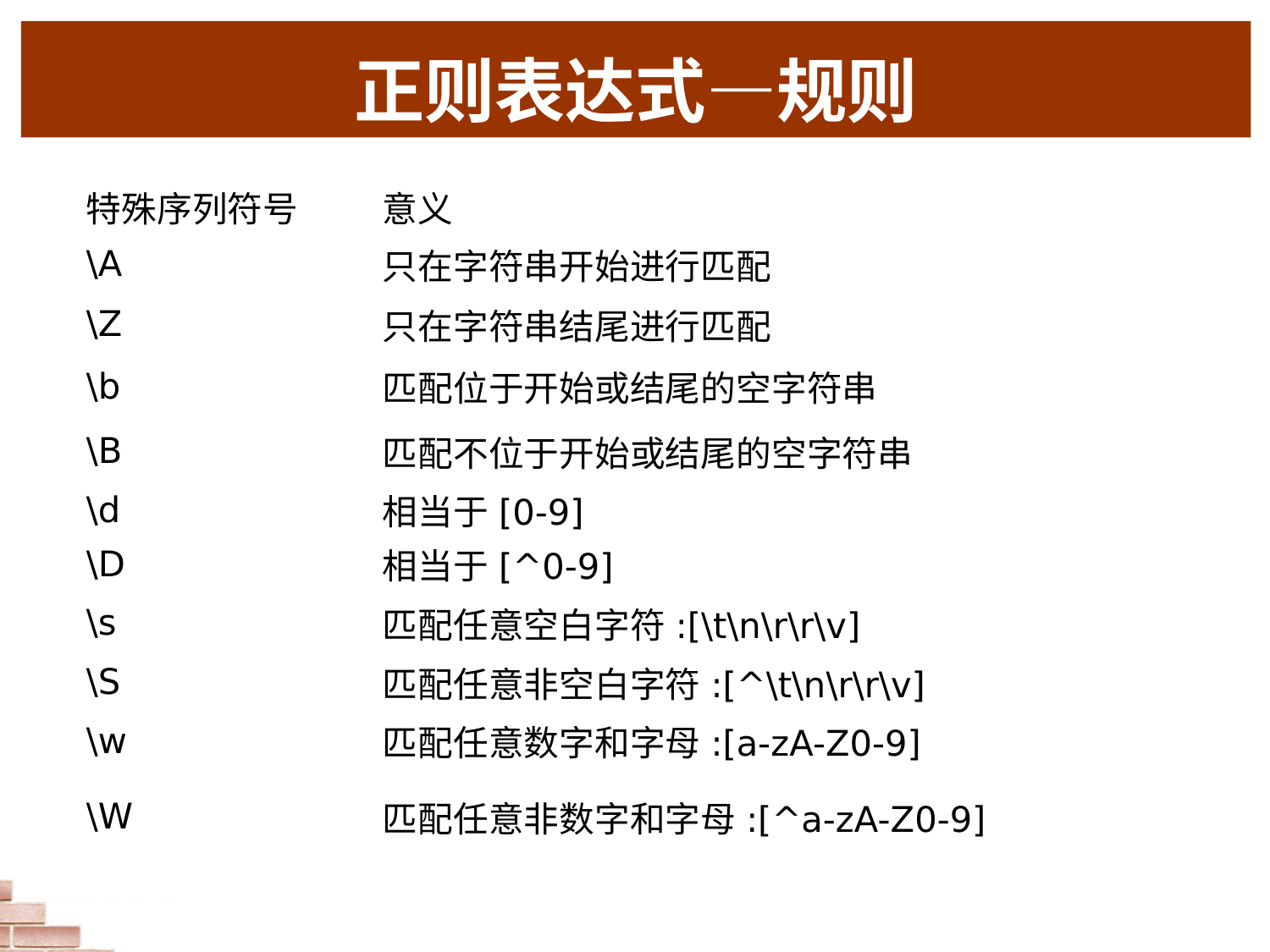

# 正则表达式—规则
| 特殊序列符号 | 意义 |
| --- | --- |
| \A | 只在字符串开始进行匹配 |
| \Z | 只在字符串结尾进行匹配 |
| \b | 匹配位于开始或结尾的空字符串 |
| \B | 匹配不位于开始或结尾的空字符串 |
| \d | 相当于[0-9] |
| \D | 相当于[^0-9] |
| \s | 匹配任意空白字符:[\t\n\r\r\v] |
| \S | 匹配任意非空白字符:[^\t\n\r\r\v] |
| \w | 匹配任意数字和字母:[a-zA-Z0-9] |
| \W | 匹配任意非数字和字母:[^a-zA-Z0-9] |